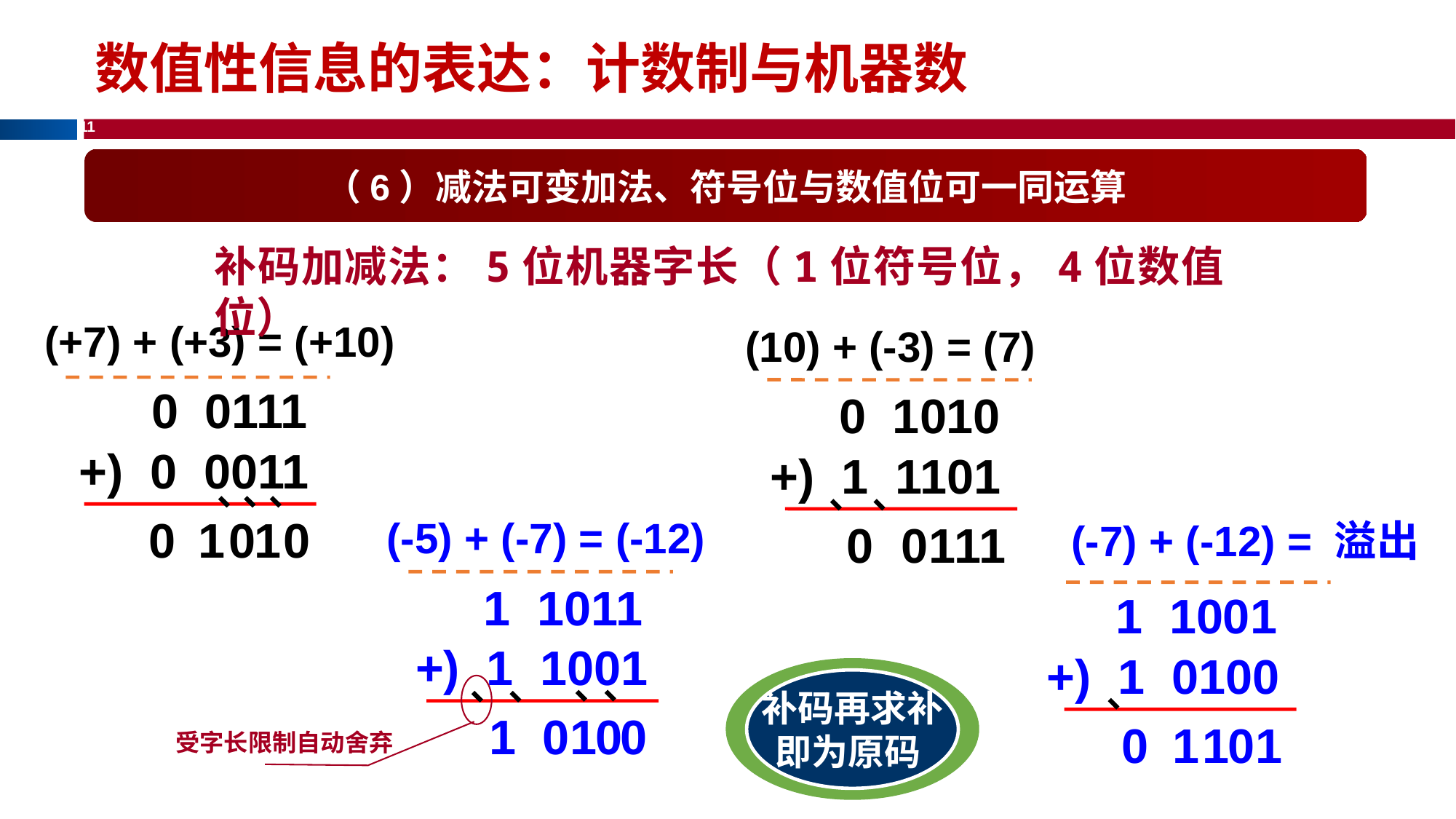

数值性信息的表达：计数制与机器数
（6）减法可变加法、符号位与数值位可一同运算
补码加减法：5位机器字长（1位符号位，4位数值位）
(+7) + (+3) = (+10)
(10) + (-3) = (7)
0  0111

0  1010
+)  0  0011
+)  1  1101

0
1
0
1
0
(-5) + (-7) = (-12)

(-7) + (-12) = 溢出
0
0
1
1
1

1  1011
1  1001

+)  1  1001
+)  1  0100

补码再求补即为原码

受字长限制自动舍弃

1
0
1
0
0

0
1
1
0
1